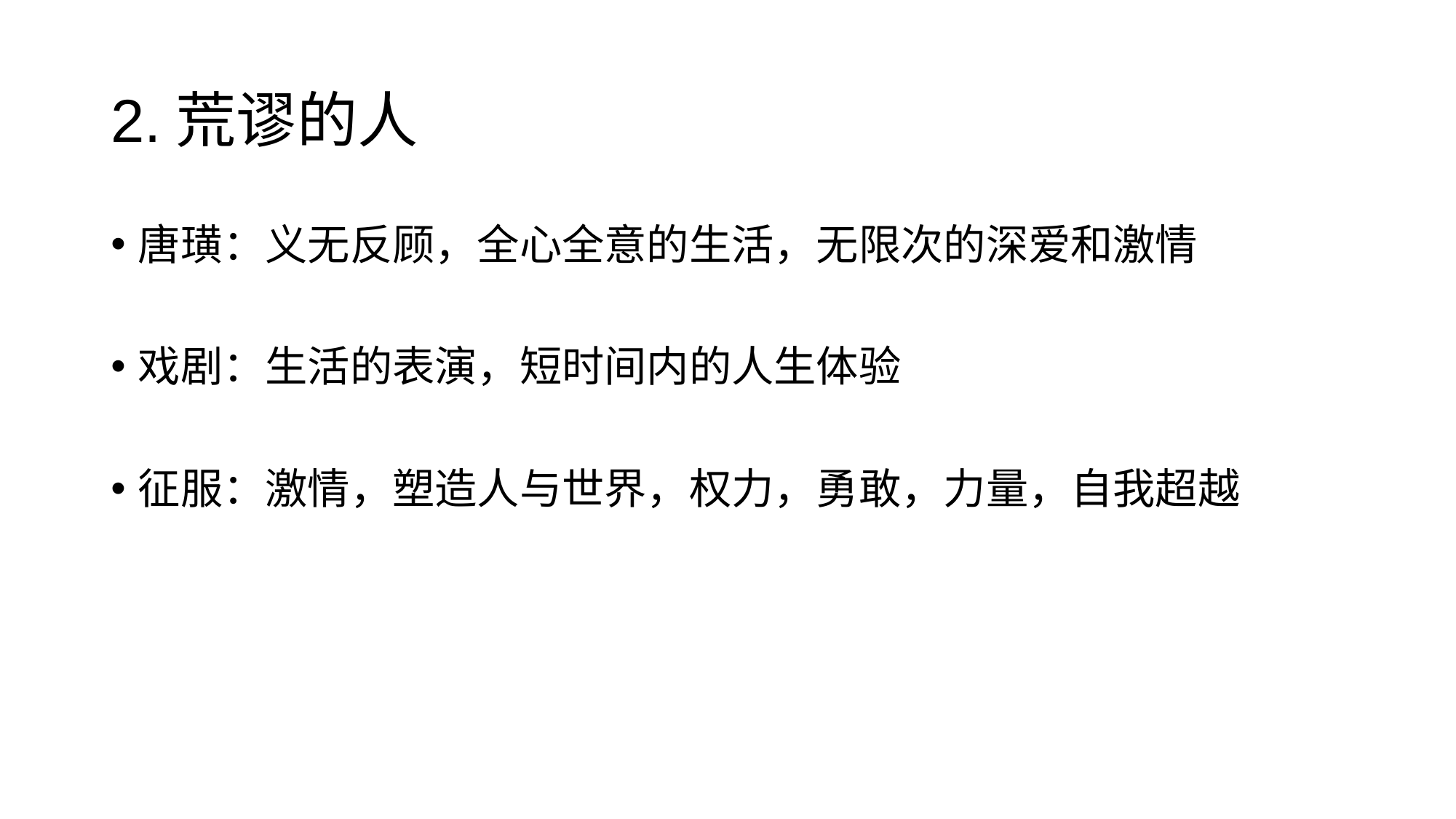

# 2.荒谬的人
唐璜：义无反顾，全心全意的生活，无限次的深爱和激情

戏剧：生活的表演，短时间内的人生体验

征服：激情，塑造人与世界，权力，勇敢，力量，自我超越